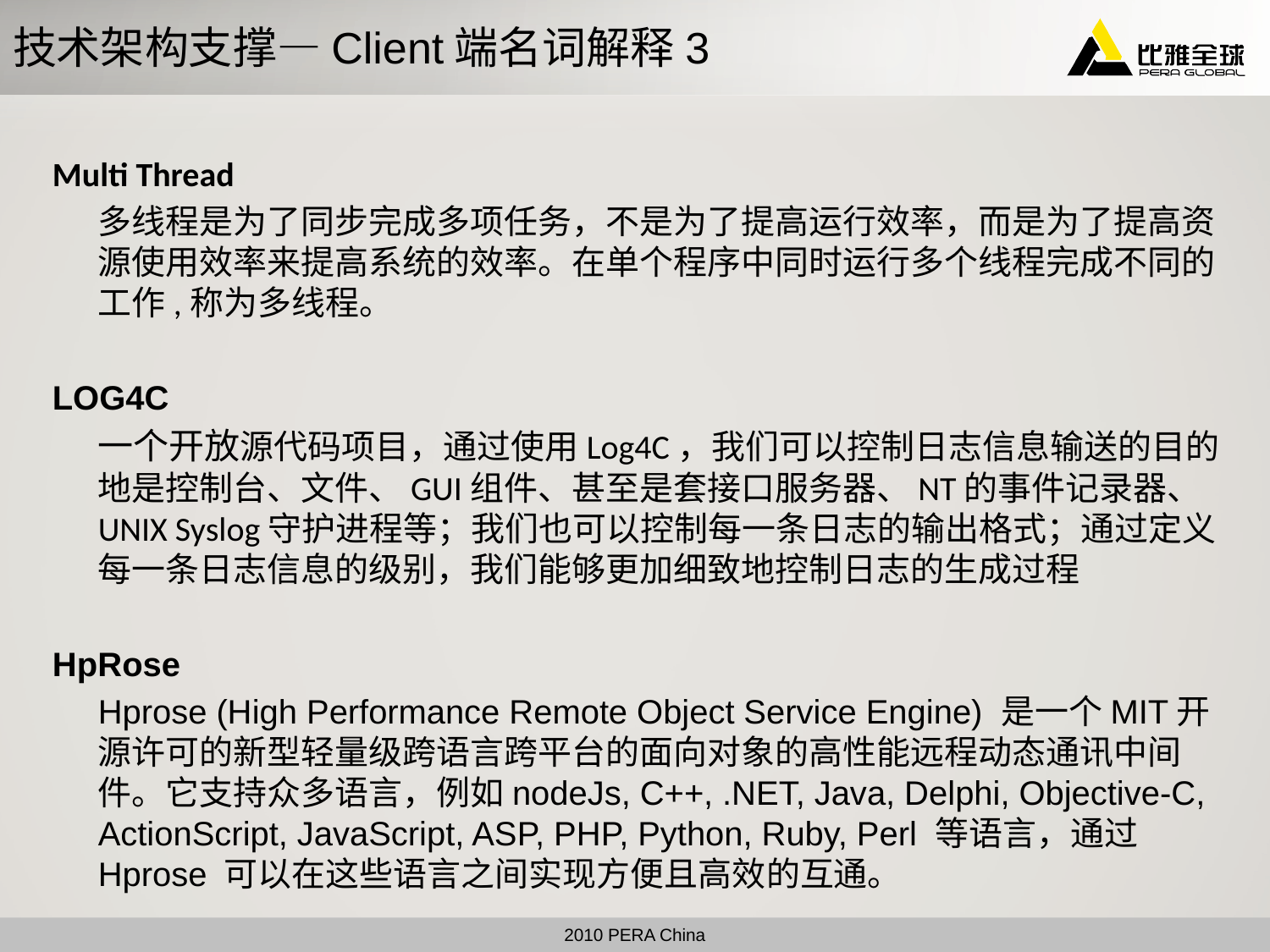

# 技术架构支撑—Client端名词解释3

Multi Thread
	多线程是为了同步完成多项任务，不是为了提高运行效率，而是为了提高资源使用效率来提高系统的效率。在单个程序中同时运行多个线程完成不同的工作,称为多线程。

LOG4C
	一个开放源代码项目，通过使用Log4C，我们可以控制日志信息输送的目的地是控制台、文件、GUI组件、甚至是套接口服务器、NT的事件记录器、UNIX Syslog守护进程等；我们也可以控制每一条日志的输出格式；通过定义每一条日志信息的级别，我们能够更加细致地控制日志的生成过程

HpRose
	Hprose (High Performance Remote Object Service Engine) 是一个MIT开源许可的新型轻量级跨语言跨平台的面向对象的高性能远程动态通讯中间件。它支持众多语言，例如nodeJs, C++, .NET, Java, Delphi, Objective-C, ActionScript, JavaScript, ASP, PHP, Python, Ruby, Perl 等语言，通过 Hprose 可以在这些语言之间实现方便且高效的互通。